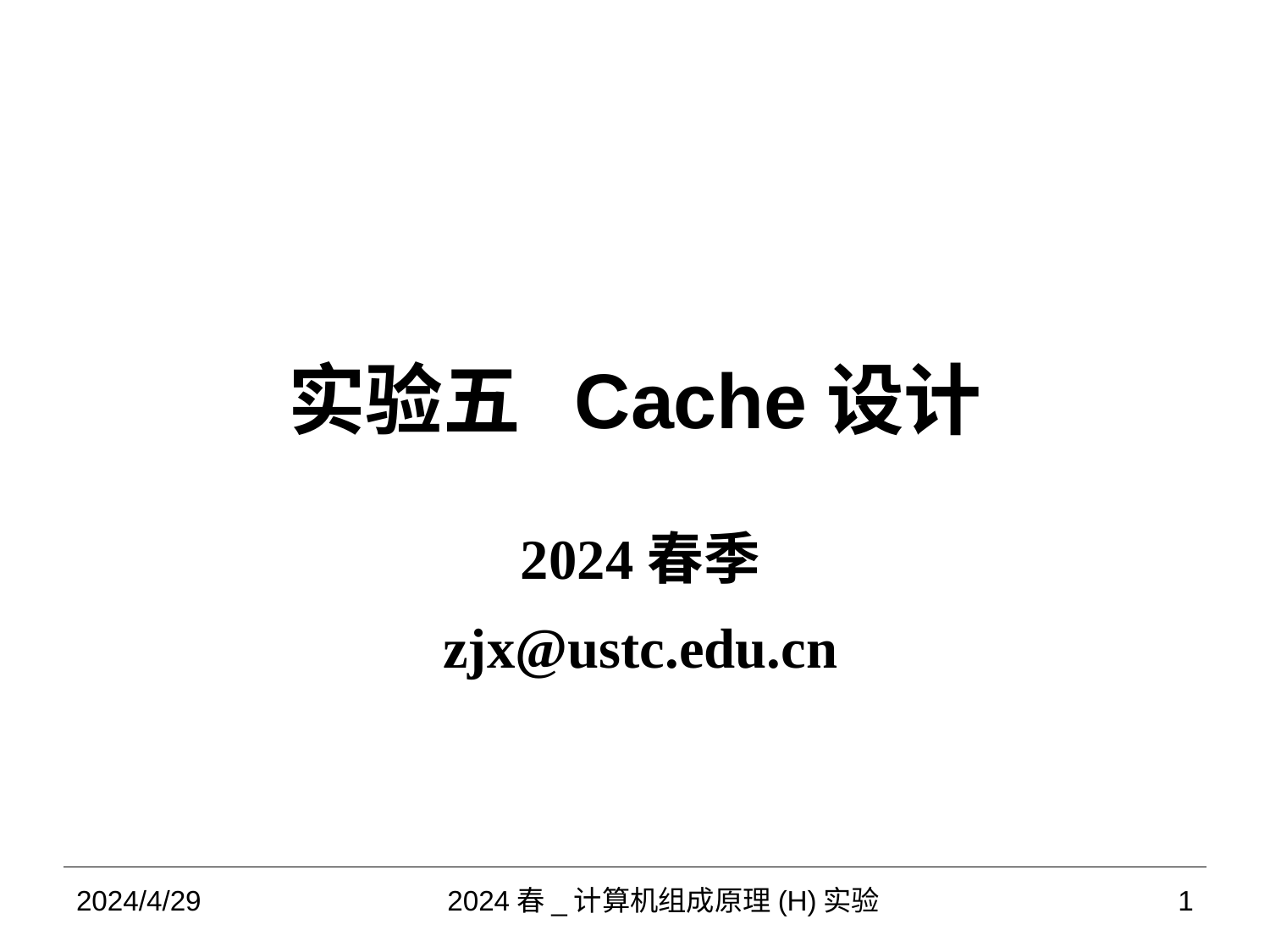

# 实验五  Cache设计
2024春季
zjx@ustc.edu.cn
2024/4/29
2024春_计算机组成原理(H)实验
1